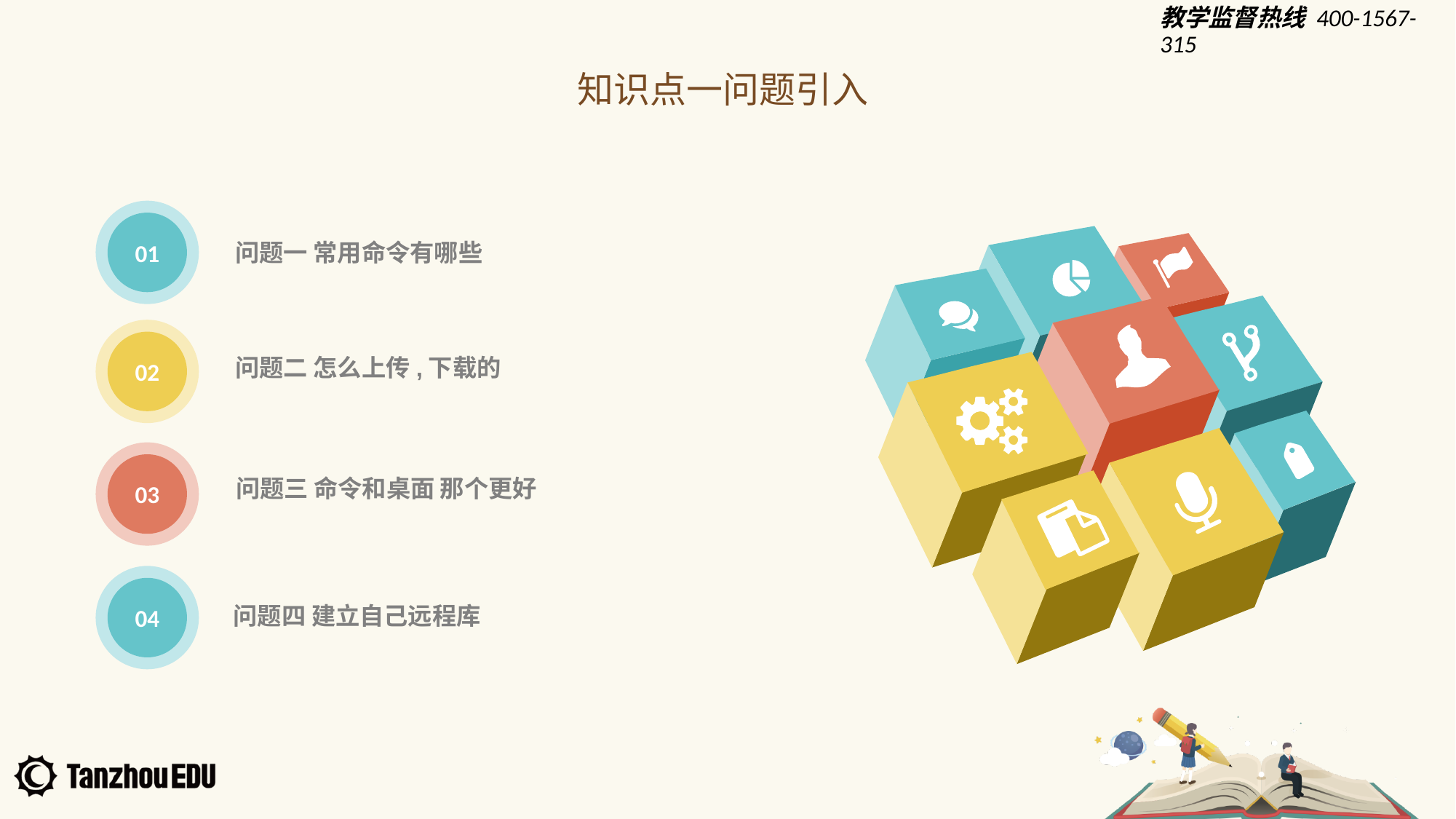

知识点一问题引入

01

问题一 常用命令有哪些

02

问题二 怎么上传,下载的

03

问题三 命令和桌面 那个更好

04
问题四 建立自己远程库